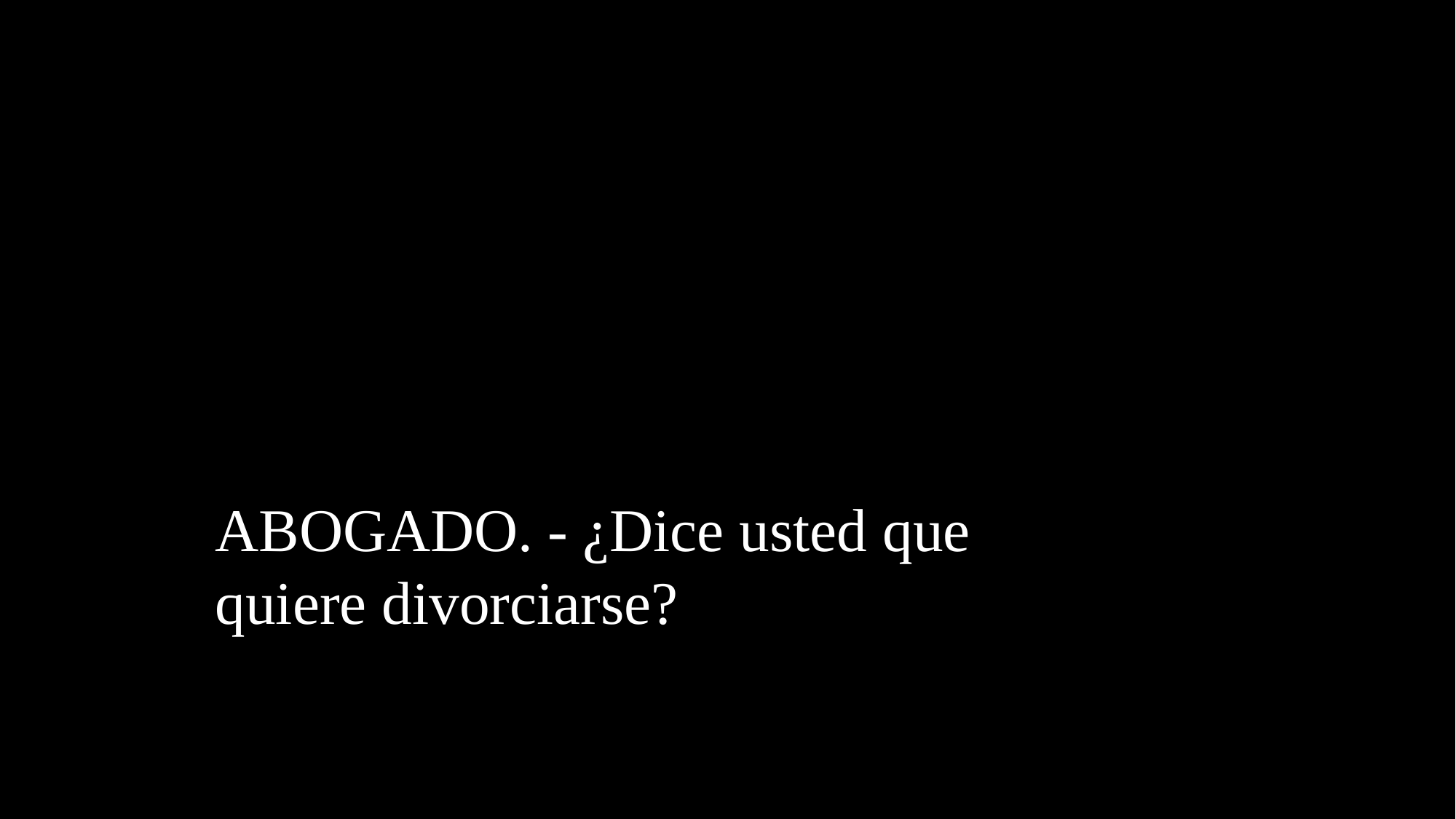

ABOGADO. - ¿Dice usted que quiere divorciarse?

弁護士: 離婚したいとおっしゃるのですね？